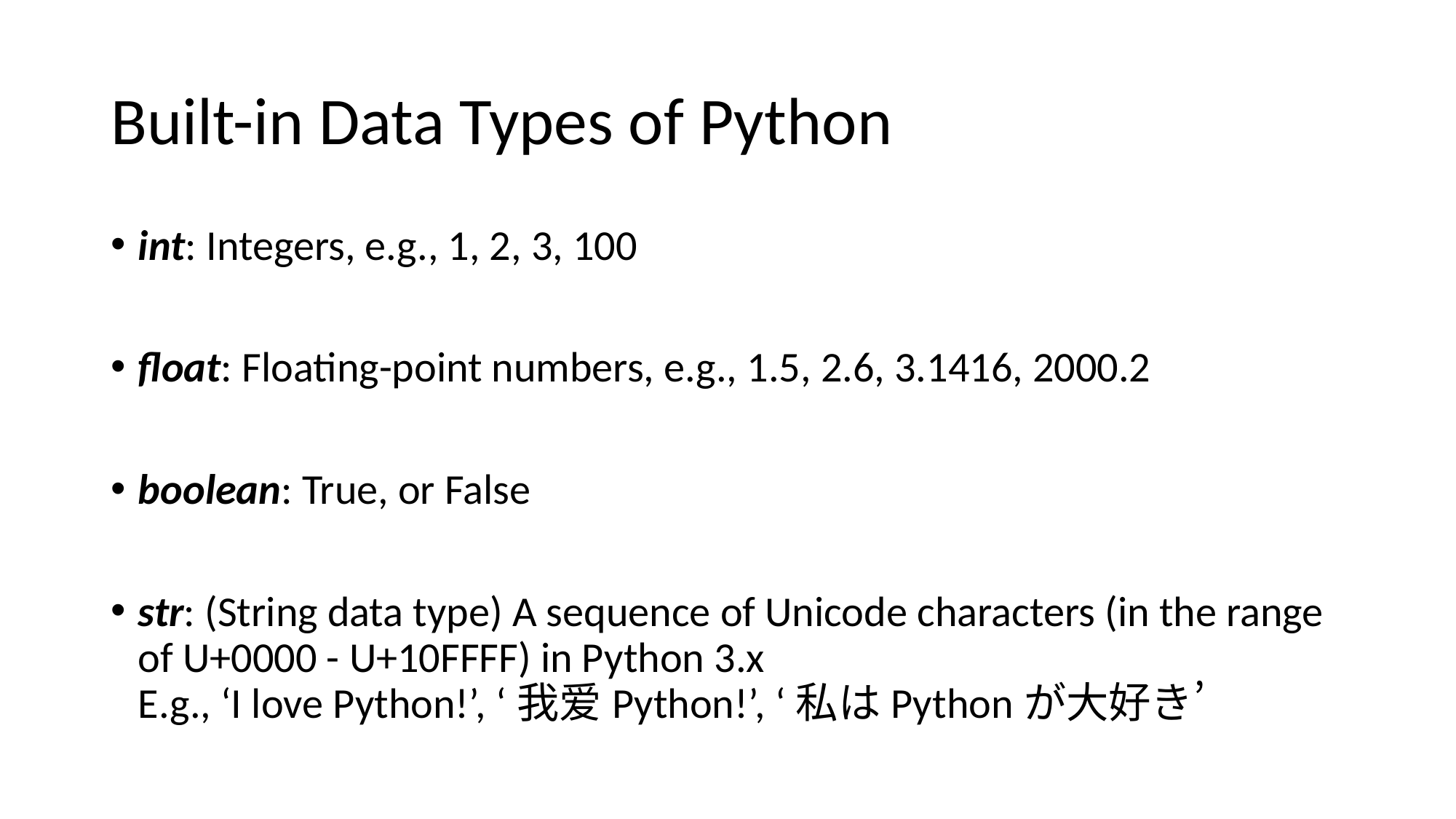

# Built-in Data Types of Python
int: Integers, e.g., 1, 2, 3, 100

float: Floating-point numbers, e.g., 1.5, 2.6, 3.1416, 2000.2

boolean: True, or False

str: (String data type) A sequence of Unicode characters (in the range of U+0000 - U+10FFFF) in Python 3.x
E.g., ‘I love Python!’, ‘我爱Python!’, ‘私はPythonが大好き’